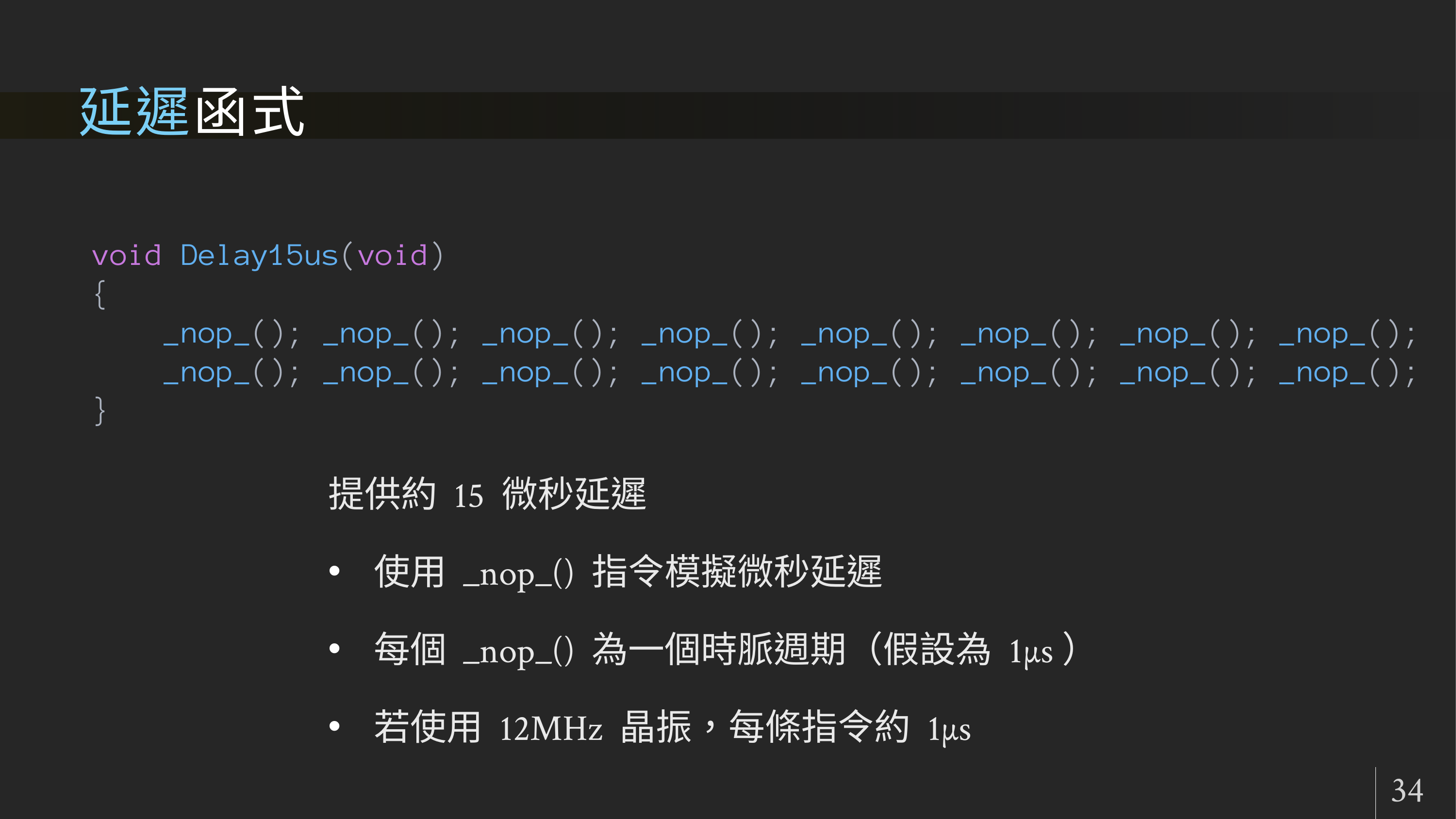

# 延遲函式
void Delay15us(void)
{
    _nop_(); _nop_(); _nop_(); _nop_(); _nop_(); _nop_(); _nop_(); _nop_();
    _nop_(); _nop_(); _nop_(); _nop_(); _nop_(); _nop_(); _nop_(); _nop_();
}

提供約 15 微秒延遲
使用 _nop_() 指令模擬微秒延遲
每個 _nop_() 為一個時脈週期（假設為 1μs）
若使用 12MHz 晶振，每條指令約 1μs
34